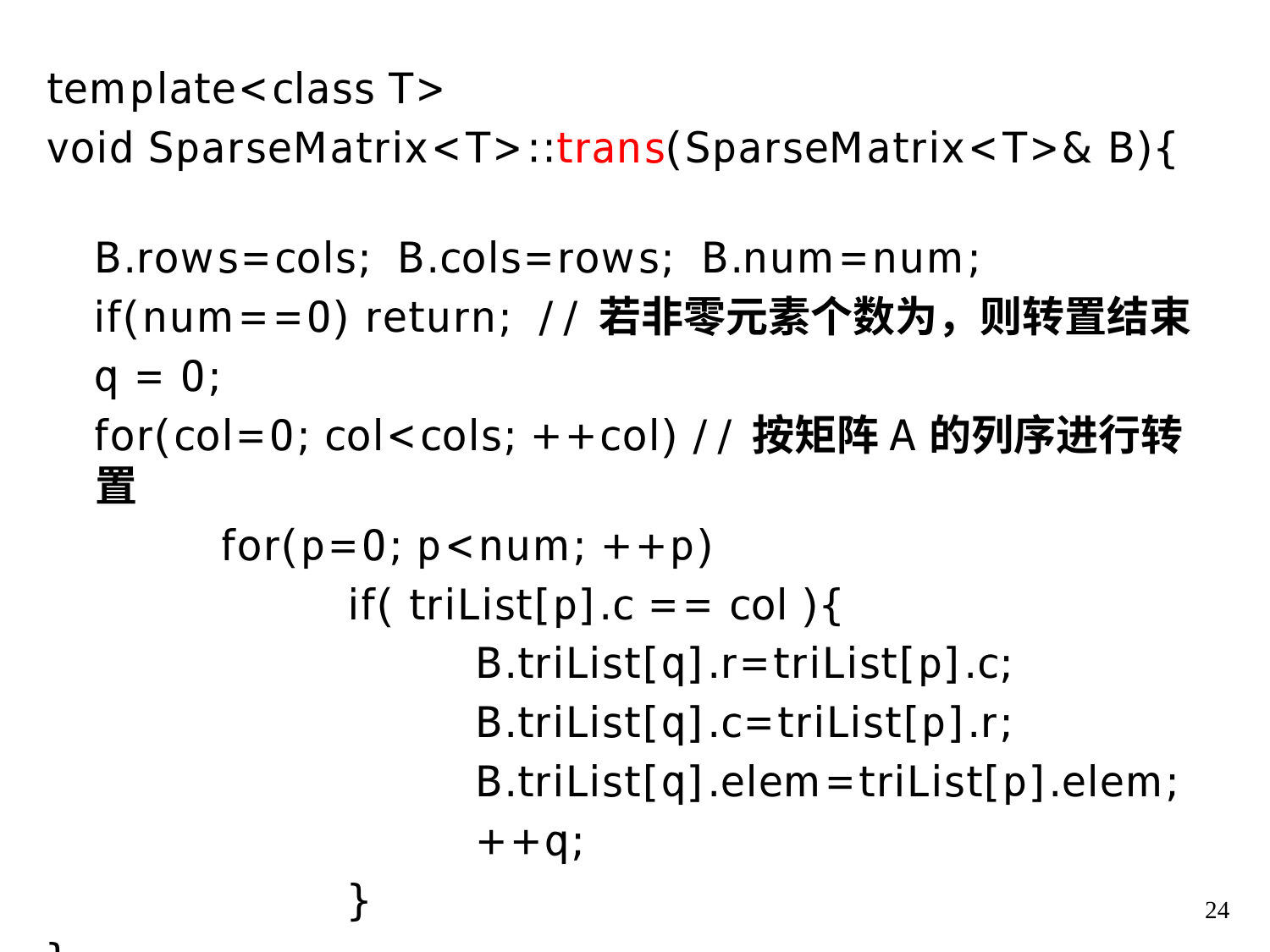

template<class T>
void SparseMatrix<T>::trans(SparseMatrix<T>& B){
	B.rows=cols;  B.cols=rows;  B.num=num;
	if(num==0) return;  //若非零元素个数为，则转置结束
	q = 0;
	for(col=0; col<cols; ++col) //按矩阵A的列序进行转置
		for(p=0; p<num; ++p)
			if( triList[p].c == col ){
				B.triList[q].r=triList[p].c;
				B.triList[q].c=triList[p].r;
				B.triList[q].elem=triList[p].elem;
				++q;
			}
}
24